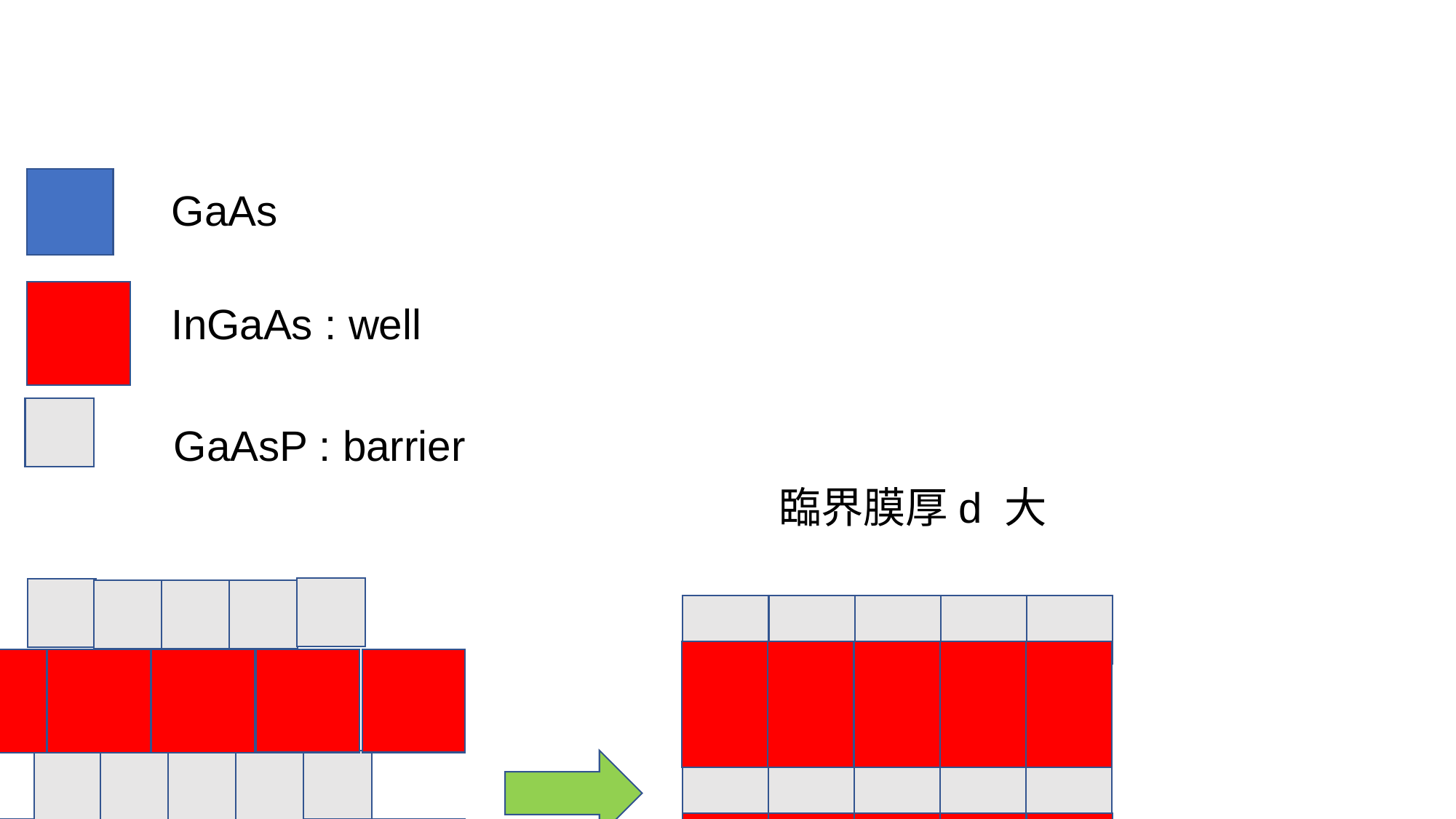

GaAs

InGaAs : well

GaAsP : barrier
臨界膜厚d 大